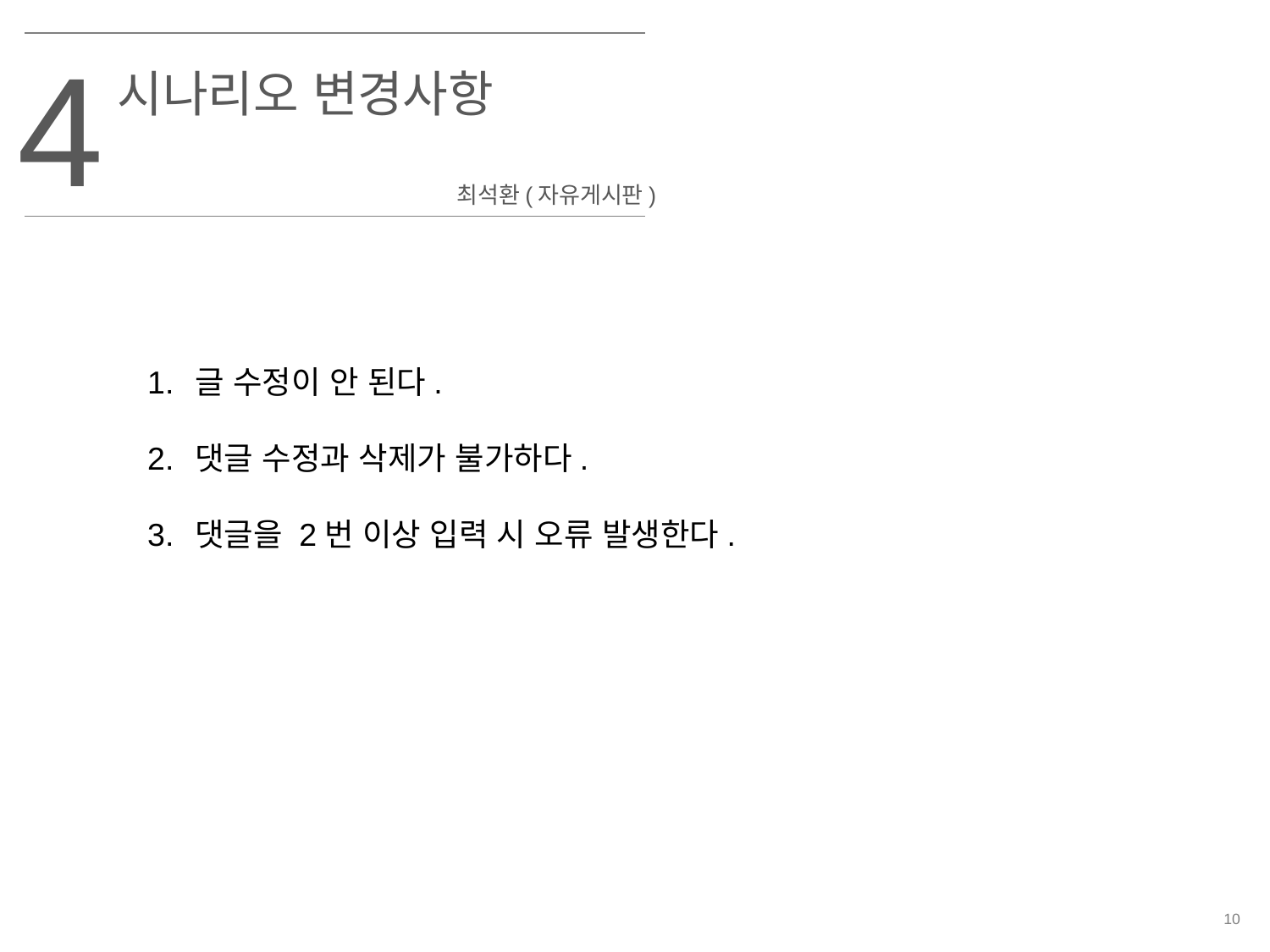

4
시나리오 변경사항
최석환(자유게시판)
글 수정이 안 된다.

댓글 수정과 삭제가 불가하다.

댓글을 2번 이상 입력 시 오류 발생한다.